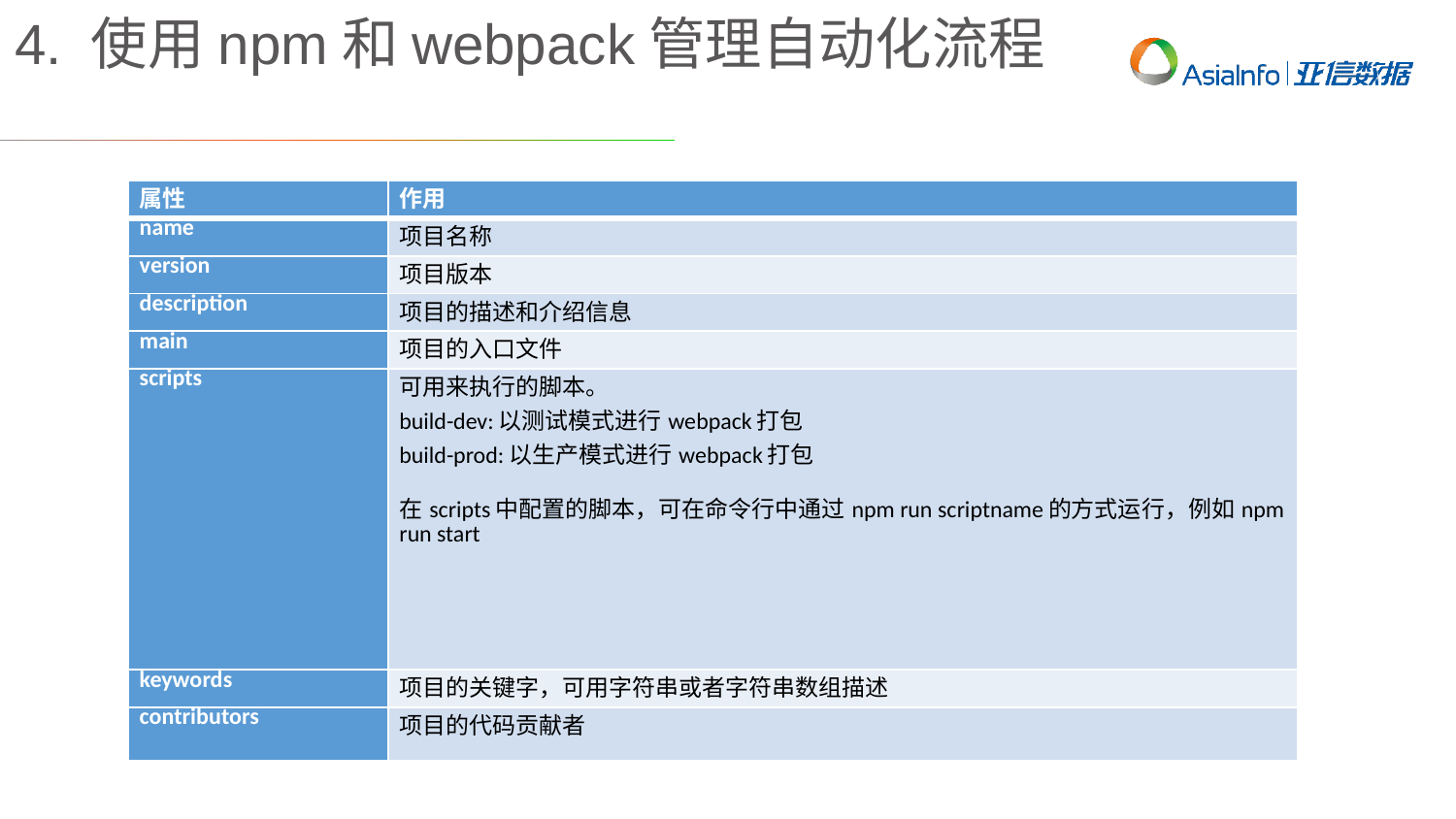

4. 使用npm和webpack管理自动化流程

| 属性 | 作用 |
| --- | --- |
| name | 项目名称 |
| version | 项目版本 |
| description | 项目的描述和介绍信息 |
| main | 项目的入口文件 |
| scripts | 可用来执行的脚本。 build-dev:以测试模式进行webpack打包 build-prod:以生产模式进行webpack打包 在scripts中配置的脚本，可在命令行中通过npm run scriptname的方式运行，例如npm run start |
| keywords | 项目的关键字，可用字符串或者字符串数组描述 |
| contributors | 项目的代码贡献者 |